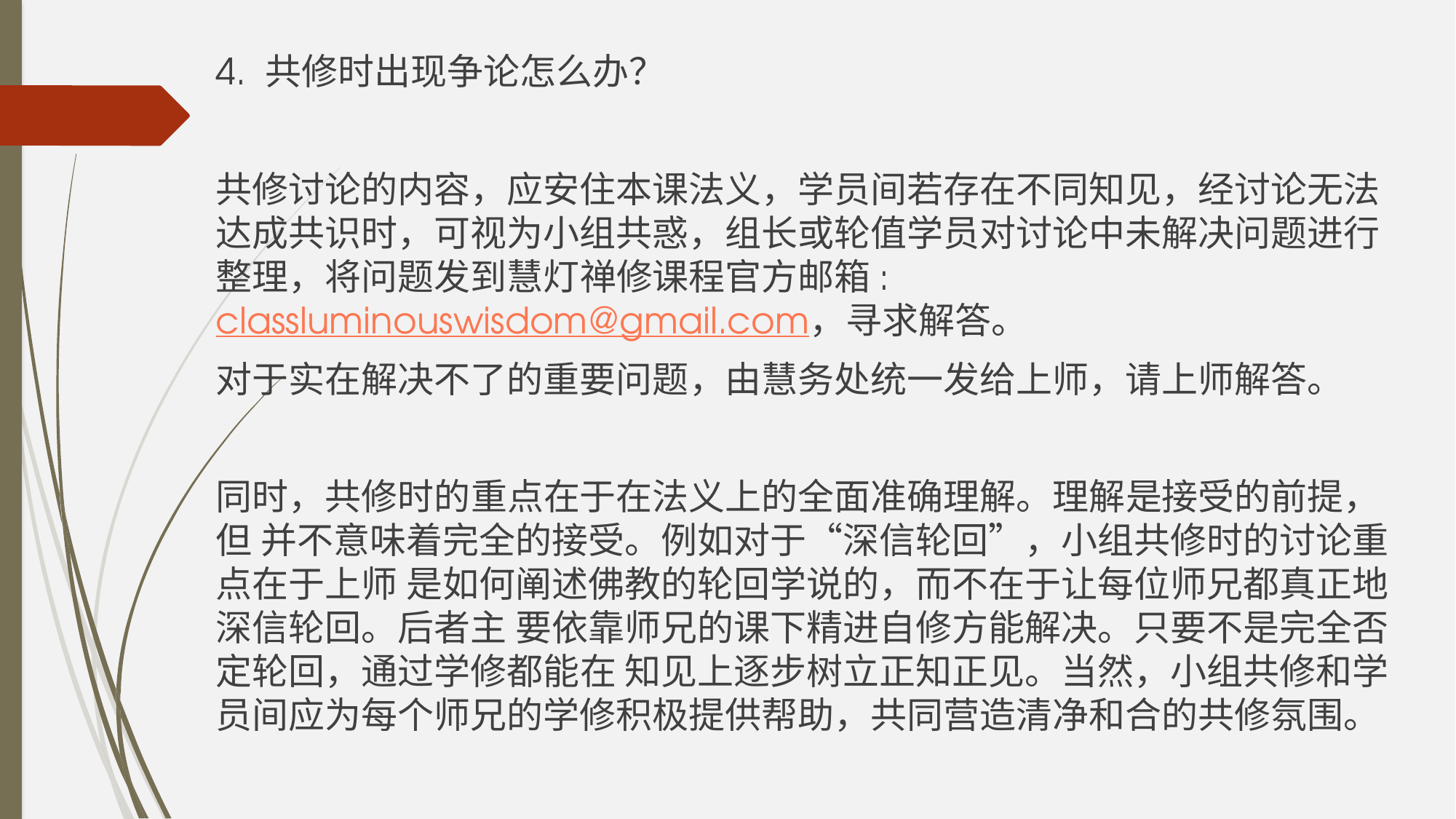

4. 共修时出现争论怎么办？

共修讨论的内容，应安住本课法义，学员间若存在不同知见，经讨论无法达成共识时，可视为小组共惑，组长或轮值学员对讨论中未解决问题进行整理，将问题发到慧灯禅修课程官方邮箱:classluminouswisdom@gmail.com，寻求解答。
对于实在解决不了的重要问题，由慧务处统一发给上师，请上师解答。

同时，共修时的重点在于在法义上的全面准确理解。理解是接受的前提，但 并不意味着完全的接受。例如对于“深信轮回”，小组共修时的讨论重点在于上师 是如何阐述佛教的轮回学说的，而不在于让每位师兄都真正地深信轮回。后者主 要依靠师兄的课下精进自修方能解决。只要不是完全否定轮回，通过学修都能在 知见上逐步树立正知正见。当然，小组共修和学员间应为每个师兄的学修积极提供帮助，共同营造清净和合的共修氛围。